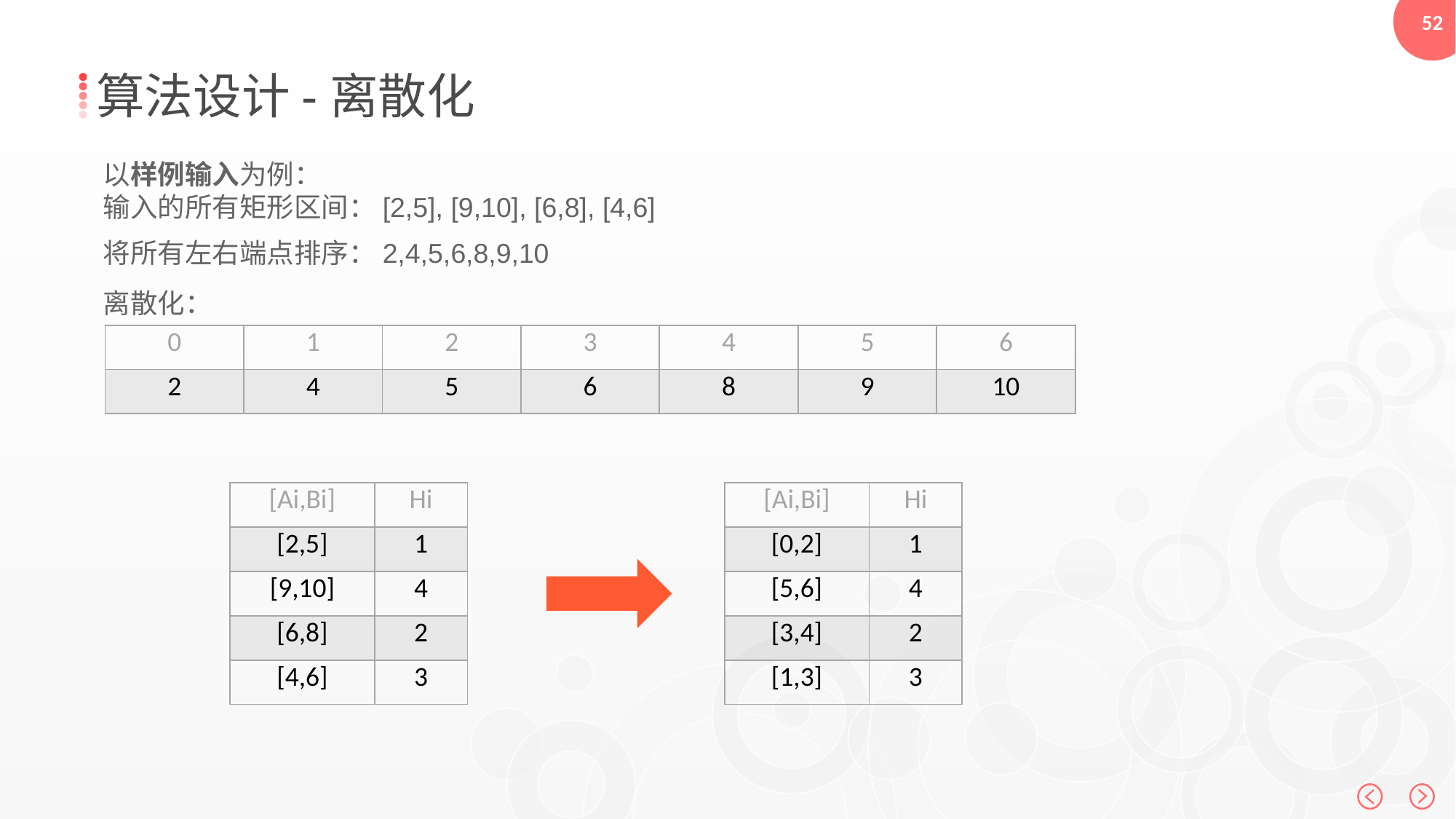

算法设计-离散化
以样例输入为例：
输入的所有矩形区间：[2,5], [9,10], [6,8], [4,6]
将所有左右端点排序：2,4,5,6,8,9,10
离散化：
| 0 | 1 | 2 | 3 | 4 | 5 | 6 |
| --- | --- | --- | --- | --- | --- | --- |
| 2 | 4 | 5 | 6 | 8 | 9 | 10 |
| [Ai,Bi] | Hi |
| --- | --- |
| [2,5] | 1 |
| [9,10] | 4 |
| [6,8] | 2 |
| [4,6] | 3 |
| [Ai,Bi] | Hi |
| --- | --- |
| [0,2] | 1 |
| [5,6] | 4 |
| [3,4] | 2 |
| [1,3] | 3 |